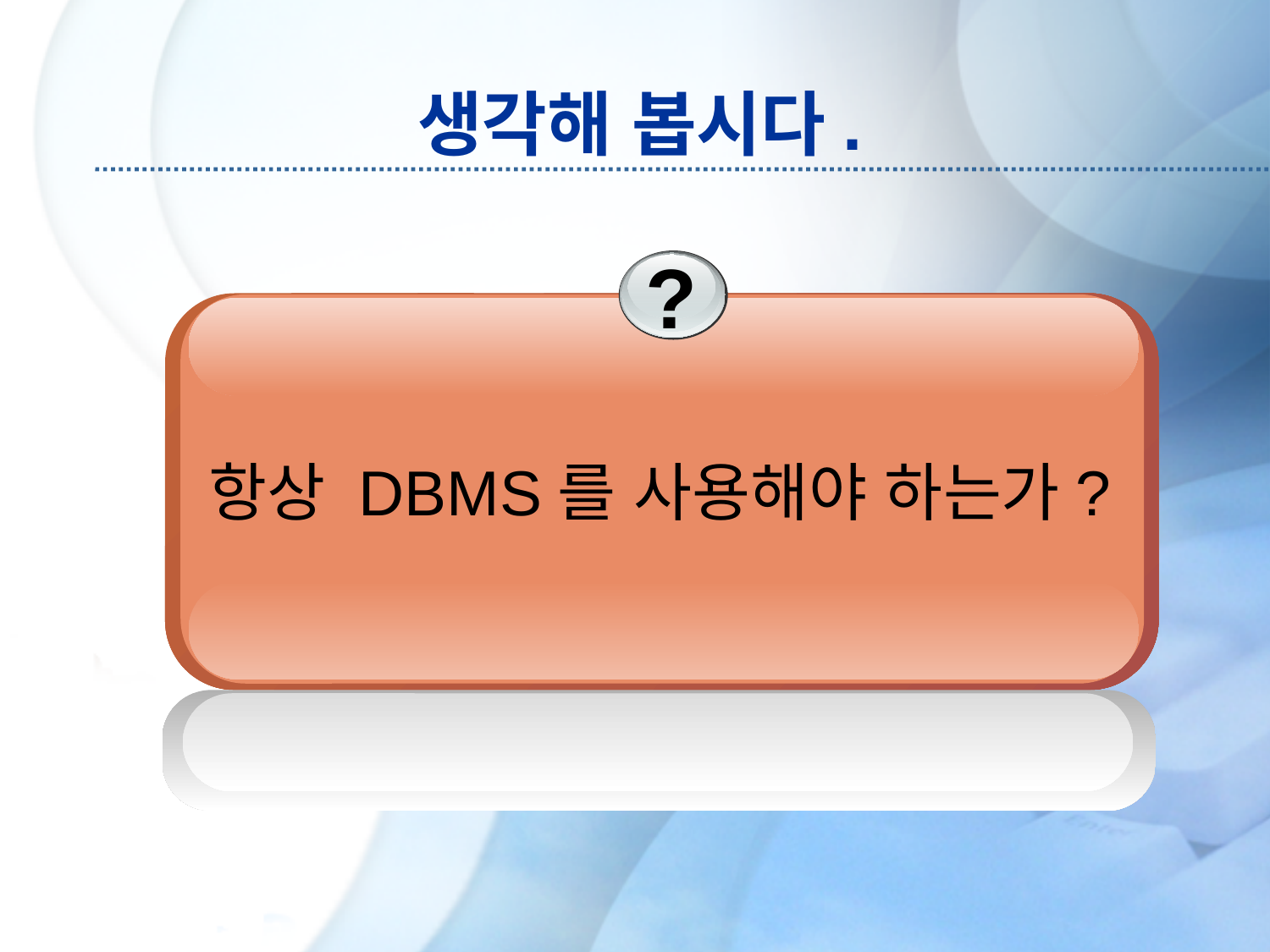

# 생각해 봅시다.
?

항상 DBMS를 사용해야 하는가?